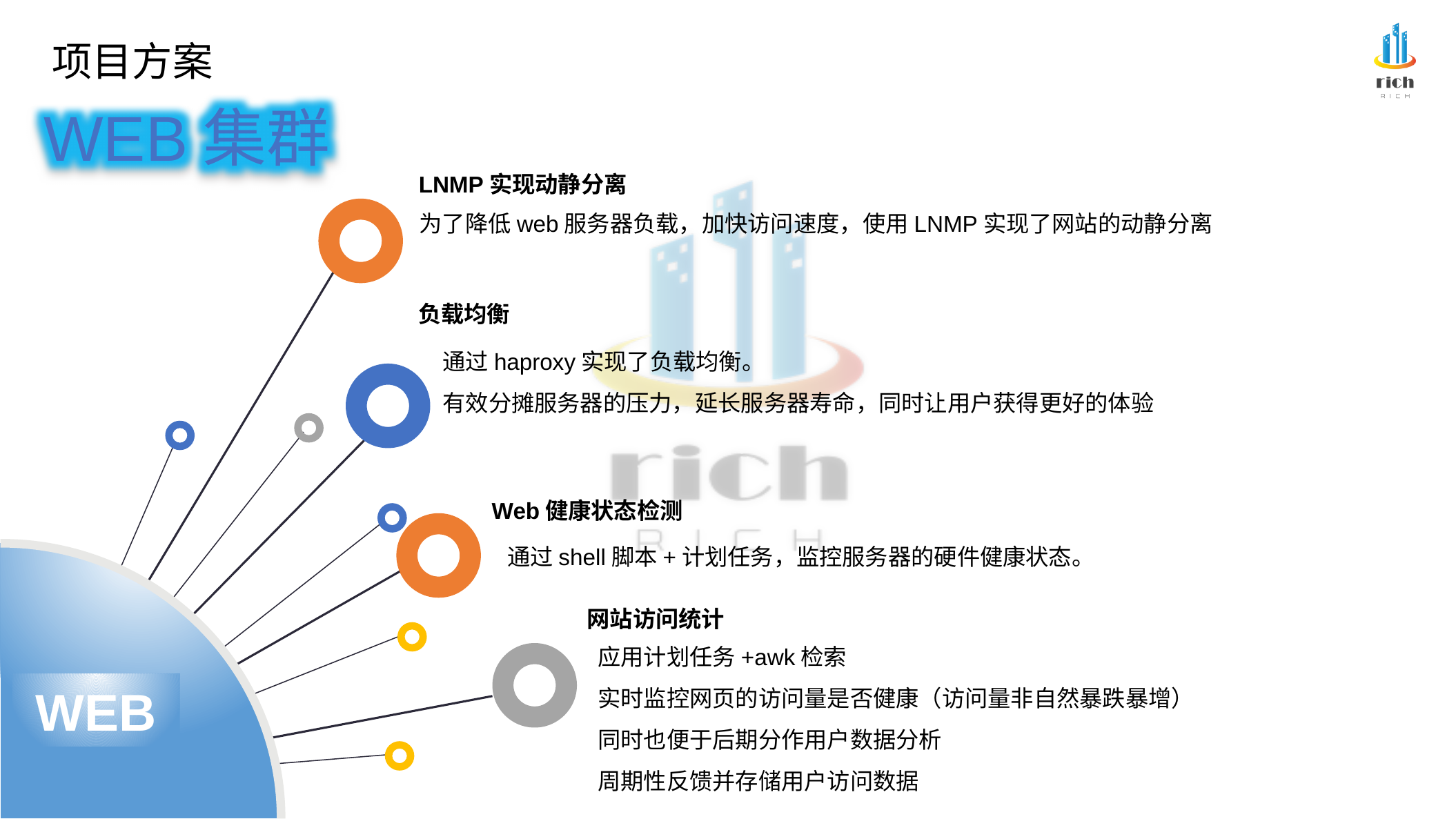

项目方案
WEB集群
LNMP实现动静分离
为了降低web服务器负载，加快访问速度，使用LNMP实现了网站的动静分离

负载均衡
通过haproxy实现了负载均衡。
有效分摊服务器的压力，延长服务器寿命，同时让用户获得更好的体验
Web健康状态检测
通过shell脚本+计划任务，监控服务器的硬件健康状态。

WEB
网站访问统计
应用计划任务+awk检索
实时监控网页的访问量是否健康（访问量非自然暴跌暴增）
同时也便于后期分作用户数据分析
周期性反馈并存储用户访问数据